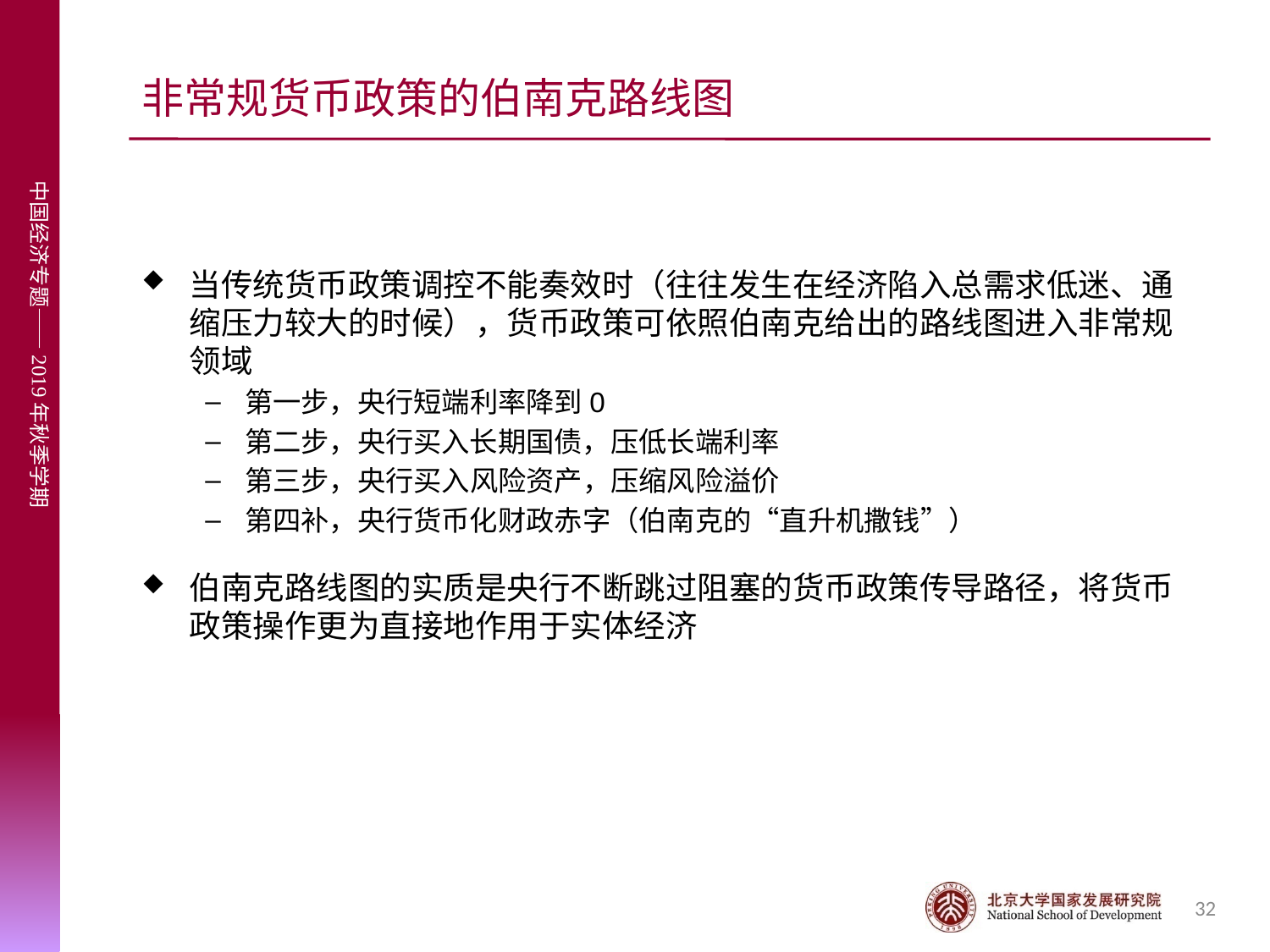

# 非常规货币政策的伯南克路线图

当传统货币政策调控不能奏效时（往往发生在经济陷入总需求低迷、通缩压力较大的时候），货币政策可依照伯南克给出的路线图进入非常规领域
第一步，央行短端利率降到0
第二步，央行买入长期国债，压低长端利率
第三步，央行买入风险资产，压缩风险溢价
第四补，央行货币化财政赤字（伯南克的“直升机撒钱”）
伯南克路线图的实质是央行不断跳过阻塞的货币政策传导路径，将货币政策操作更为直接地作用于实体经济
32